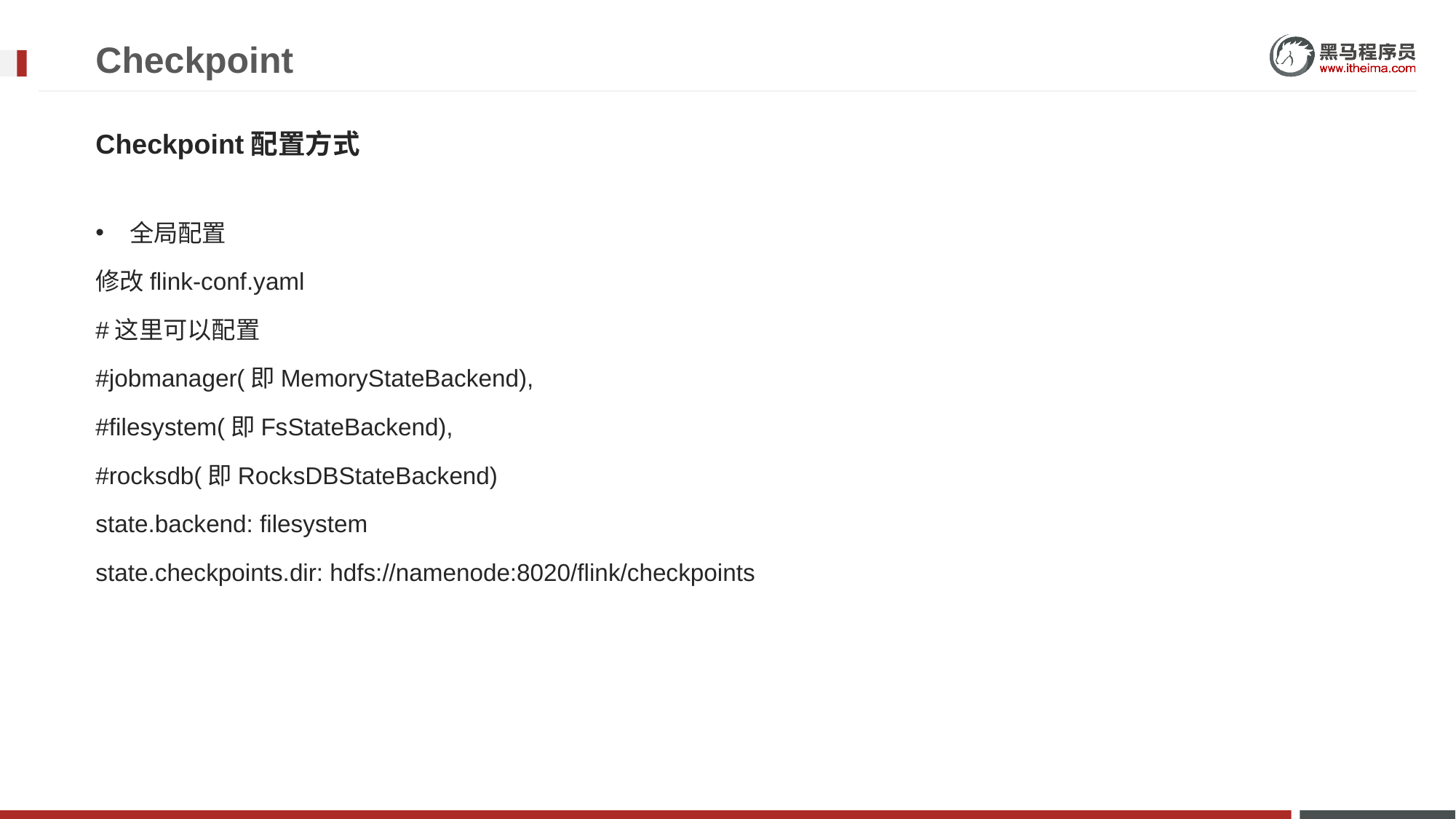

# Checkpoint
Checkpoint配置方式
全局配置
修改flink-conf.yaml
#这里可以配置
#jobmanager(即MemoryStateBackend),
#filesystem(即FsStateBackend),
#rocksdb(即RocksDBStateBackend)
state.backend: filesystem
state.checkpoints.dir: hdfs://namenode:8020/flink/checkpoints